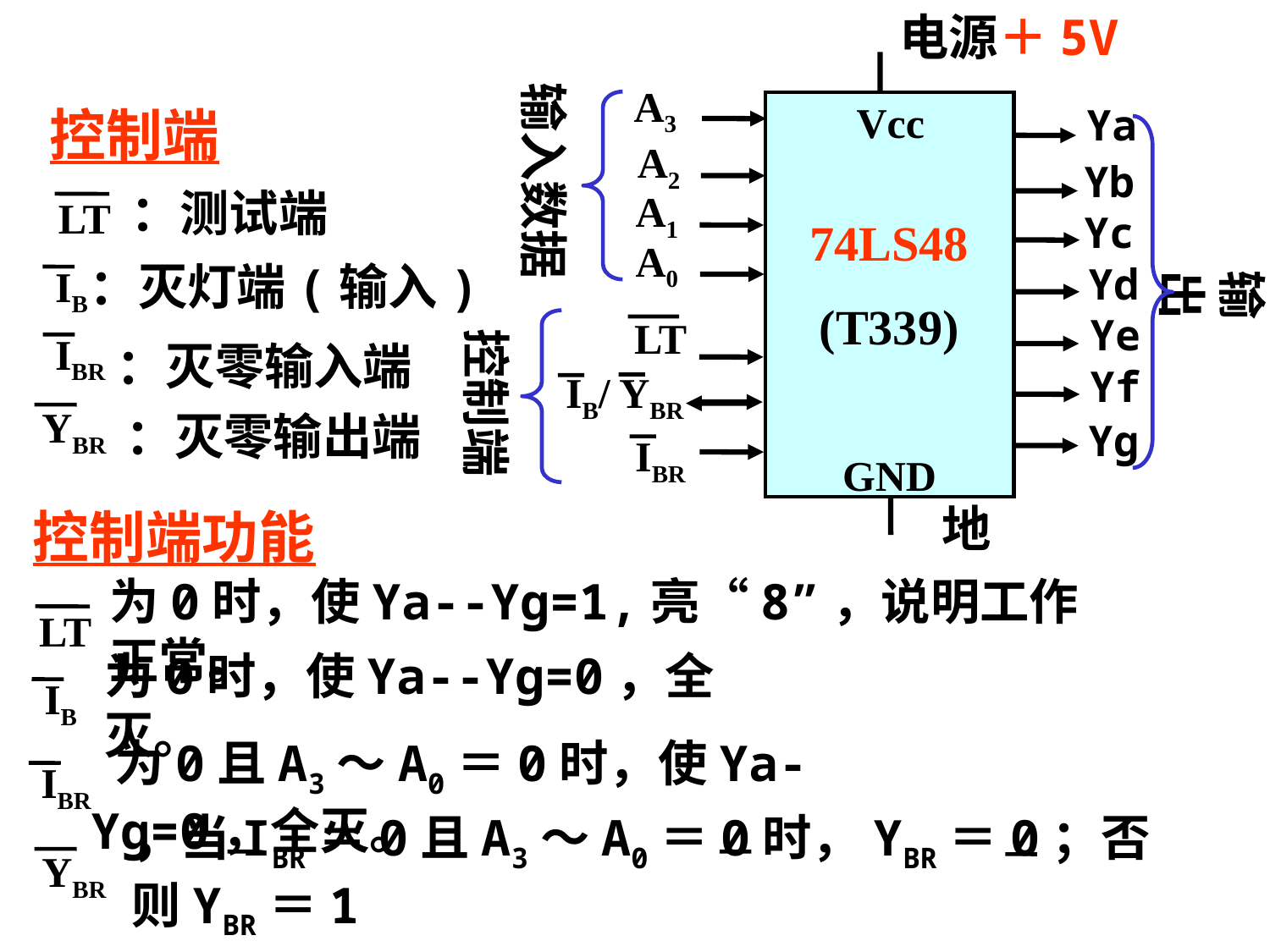

电源＋5V

A3
Vcc

Ya

A2

Yb

A1

Yc
74LS48
(T339)

A0

Yd

Ye
LT

Yf

IB/ YBR

Yg
IBR

GND

地

输入数据

控制端

输出
：测试端
LT

：灭灯端(输入)
IB

IBR

：灭零输入端
YBR

：灭零输出端

控制端
控制端功能
为0时，使Ya--Yg=1,亮“8”，说明工作正常。
LT

为0时，使Ya--Yg=0，全灭。
IB

IBR

 为0且A3～A0＝0时，使Ya-Yg=0，全灭。
，当IBR＝0且A3～A0＝0时，YBR＝0；否则YBR＝1
YBR